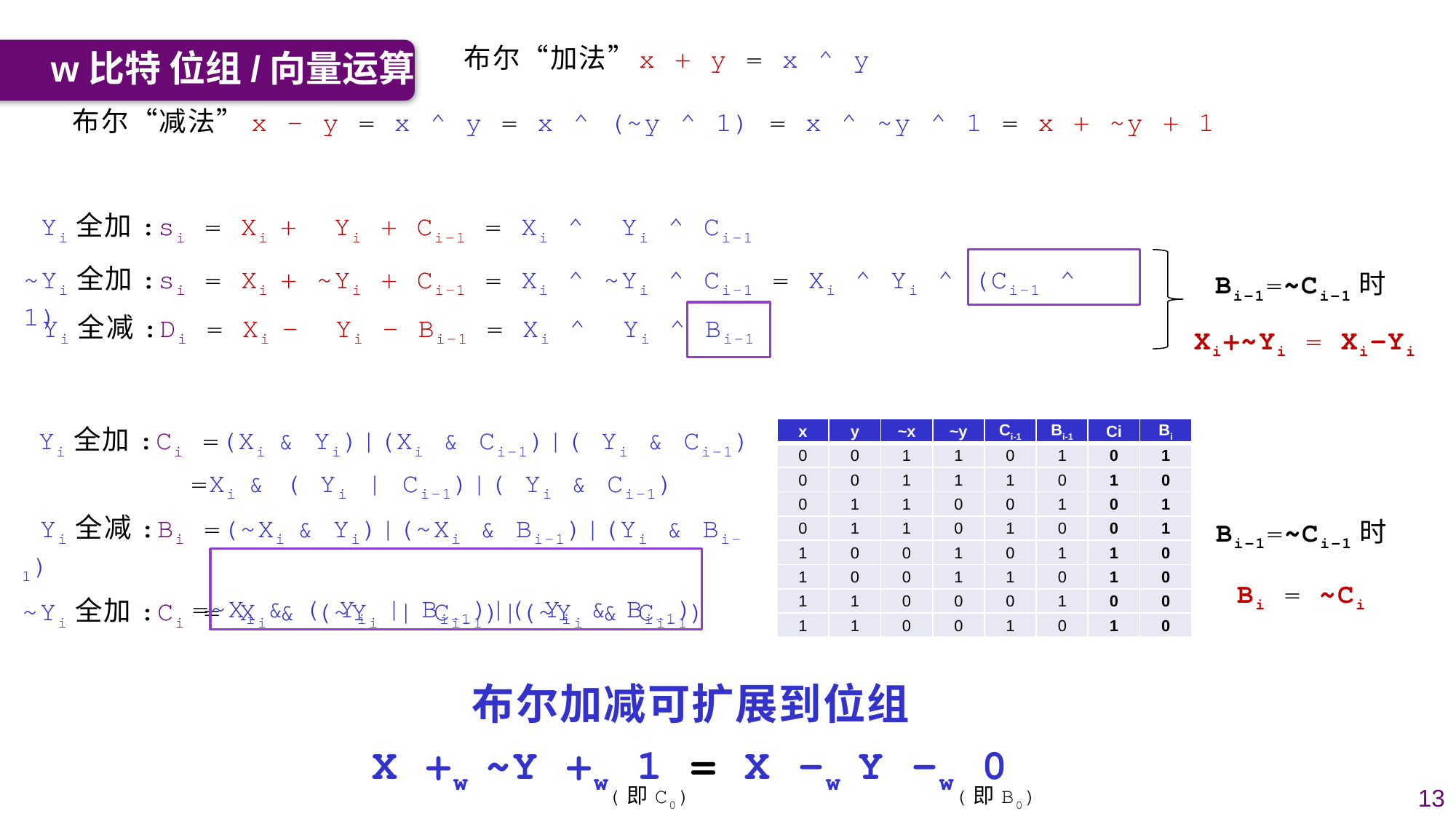

布尔“加法”
x + y = x ^ y

w比特 位组/向量运算
布尔“减法”
x - y = x ^ y = x ^ (~y ^ 1) = x ^ ~y ^ 1 = x + ~y + 1
 Yi全加:si = Xi +  Yi + Ci-1 = Xi ^  Yi ^ Ci-1
Bi-1=~Ci-1时Xi+~Yi = Xi-Yi

~Yi全加:si = Xi + ~Yi + Ci-1 = Xi ^ ~Yi ^ Ci-1 = Xi ^ Yi ^ (Ci-1 ^ 1)
 Yi全减:Di = Xi –  Yi - Bi-1 = Xi ^  Yi ^ Bi-1
 Yi全加:Ci =(Xi & Yi)|(Xi & Ci-1)|( Yi & Ci-1)
=Xi & ( Yi | Ci-1)|( Yi & Ci-1)
| x | y | ~x | ~y | Ci-1 | Bi-1 | Ci | Bi |
| --- | --- | --- | --- | --- | --- | --- | --- |
| 0 | 0 | 1 | 1 | 0 | 1 | 0 | 1 |
| 0 | 0 | 1 | 1 | 1 | 0 | 1 | 0 |
| 0 | 1 | 1 | 0 | 0 | 1 | 0 | 1 |
| 0 | 1 | 1 | 0 | 1 | 0 | 0 | 1 |
| 1 | 0 | 0 | 1 | 0 | 1 | 1 | 0 |
| 1 | 0 | 0 | 1 | 1 | 0 | 1 | 0 |
| 1 | 1 | 0 | 0 | 0 | 1 | 0 | 0 |
| 1 | 1 | 0 | 0 | 1 | 0 | 1 | 0 |
Bi-1=~Ci-1时
Bi = ~Ci
 Yi全减:Bi =(~Xi & Yi)|(~Xi & Bi-1)|(Yi & Bi-1)
=~Xi & ( Yi | Bi-1)|( Yi & Bi-1)

~Yi全加:Ci = Xi & (~Yi | Ci-1)|(~Yi & Ci-1)
布尔加减可扩展到位组
X +w ~Y +w 1 = X –w Y -w 0
(即C0)
(即B0)

13